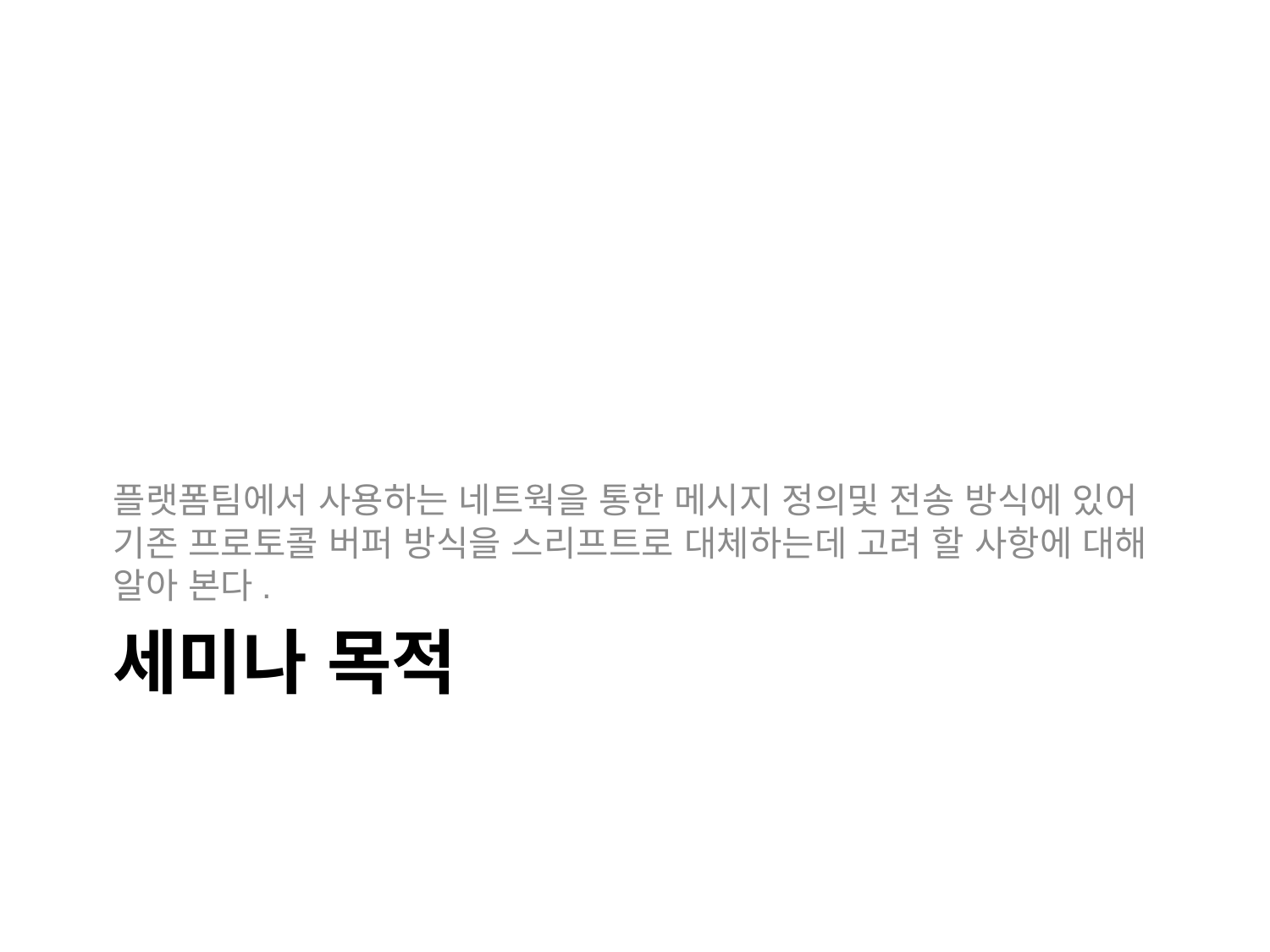

플랫폼팀에서 사용하는 네트웍을 통한 메시지 정의및 전송 방식에 있어 기존 프로토콜 버퍼 방식을 스리프트로 대체하는데 고려 할 사항에 대해 알아 본다.
# 세미나 목적